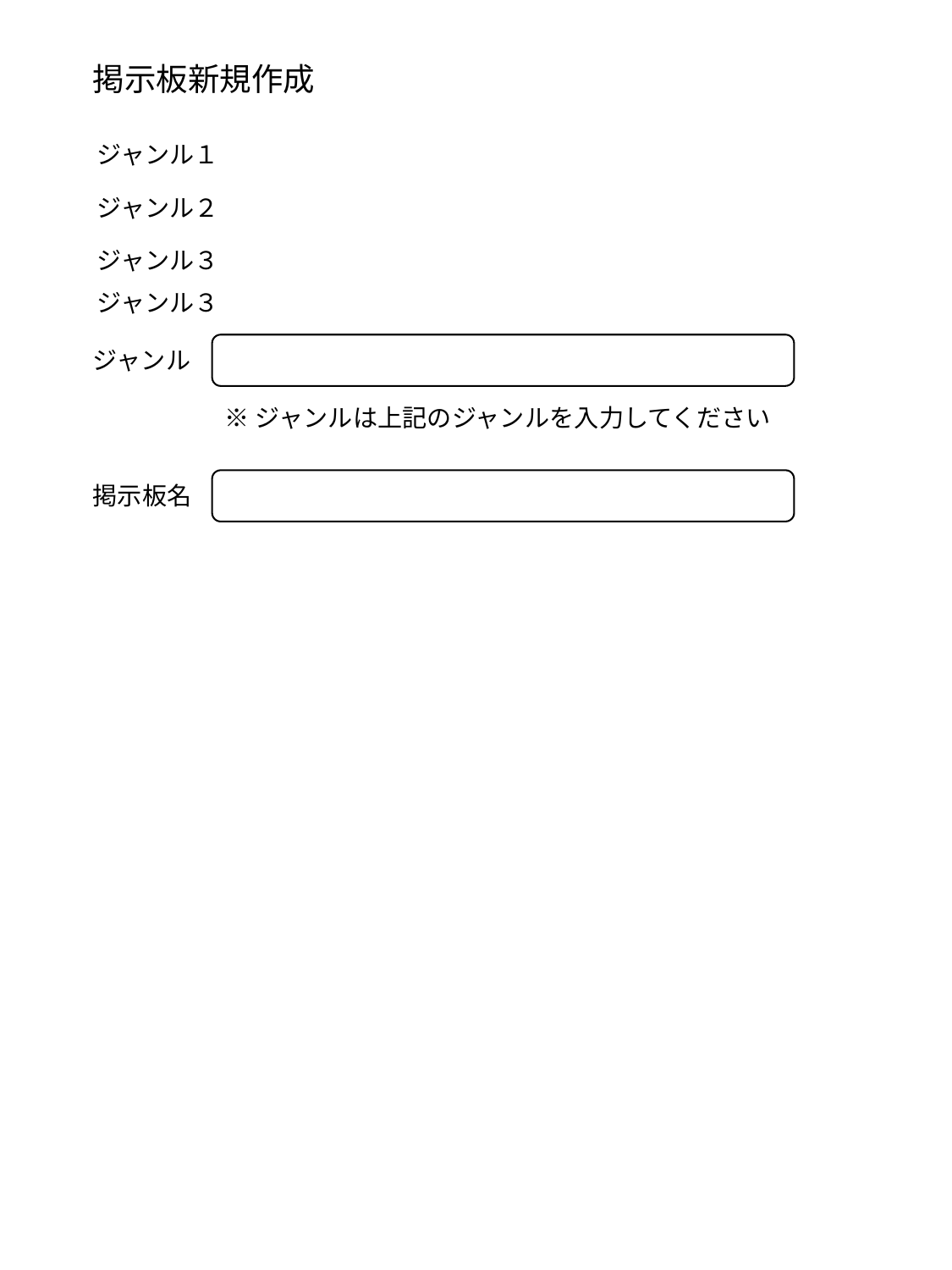

掲示板新規作成
ジャンル１
ジャンル２
ジャンル３
ジャンル３

ジャンル
※ジャンルは上記のジャンルを入力してください

掲示板名